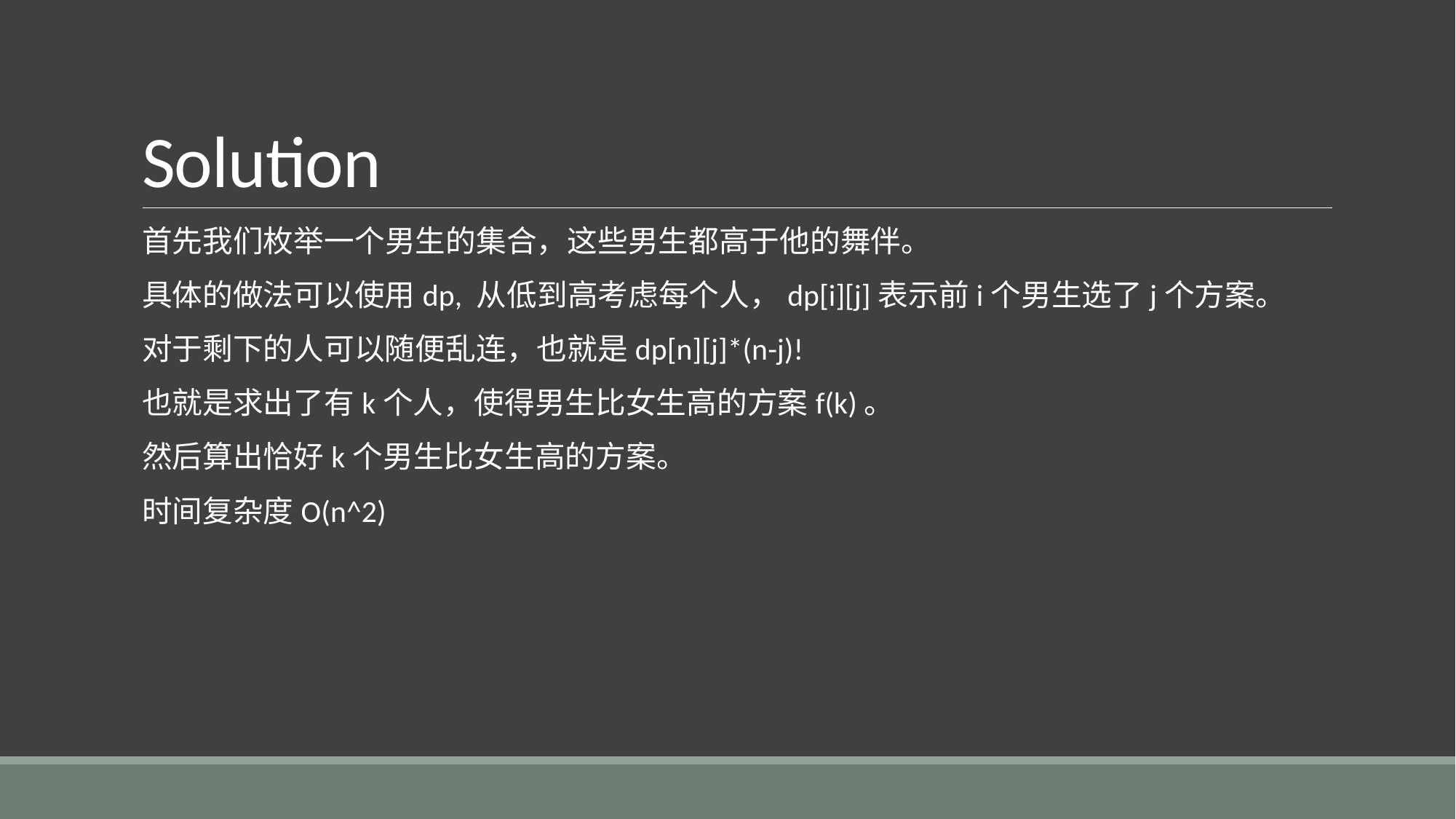

# Solution
首先我们枚举一个男生的集合，这些男生都高于他的舞伴。
具体的做法可以使用dp, 从低到高考虑每个人，dp[i][j]表示前i个男生选了j个方案。
对于剩下的人可以随便乱连，也就是dp[n][j]*(n-j)!
也就是求出了有k个人，使得男生比女生高的方案f(k)。
然后算出恰好k个男生比女生高的方案。
时间复杂度O(n^2)